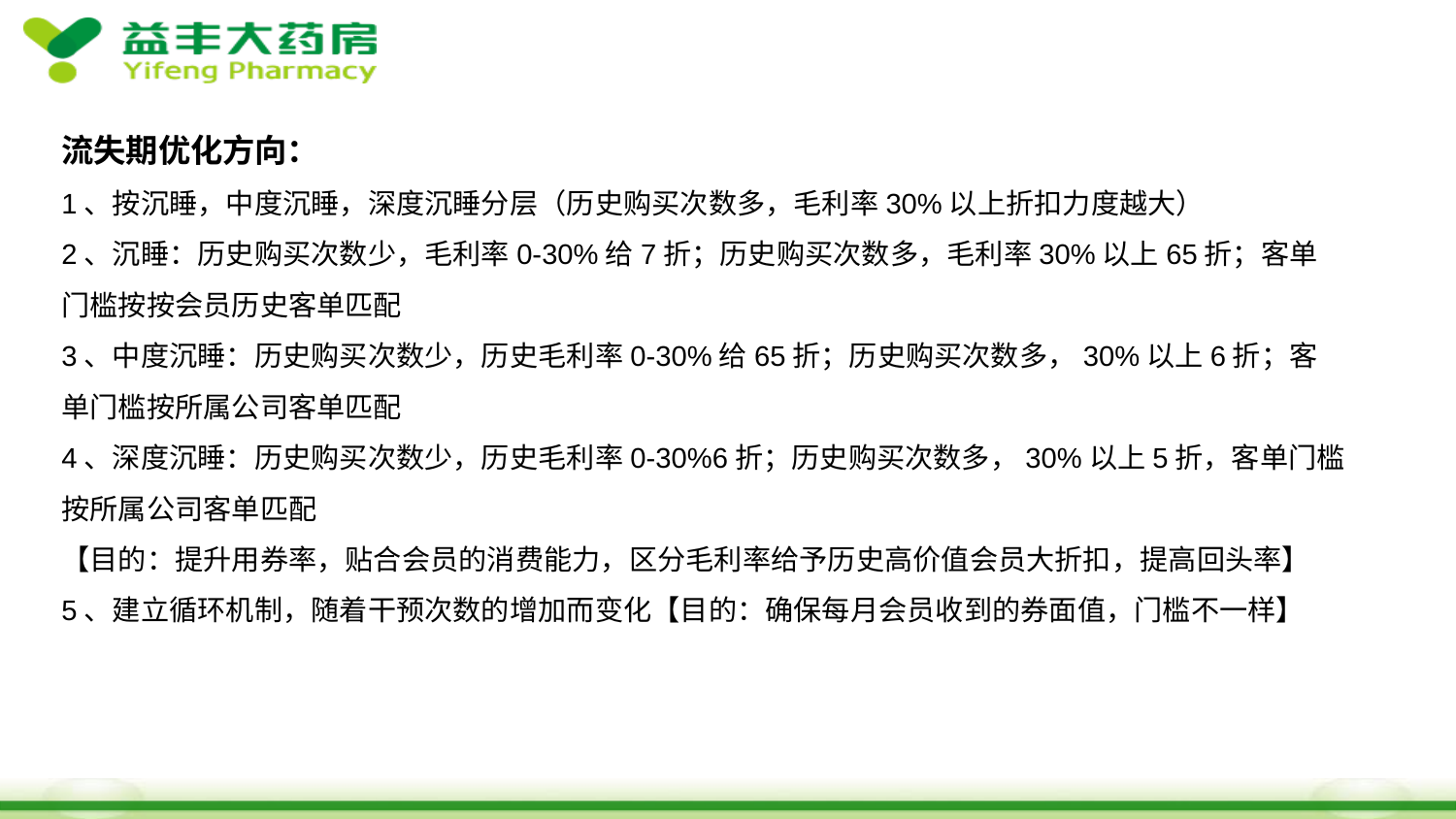

流失期优化方向：
1、按沉睡，中度沉睡，深度沉睡分层（历史购买次数多，毛利率30%以上折扣力度越大）
2、沉睡：历史购买次数少，毛利率0-30%给7折；历史购买次数多，毛利率30%以上65折；客单门槛按按会员历史客单匹配
3、中度沉睡：历史购买次数少，历史毛利率0-30%给65折；历史购买次数多，30%以上6折；客单门槛按所属公司客单匹配
4、深度沉睡：历史购买次数少，历史毛利率0-30%6折；历史购买次数多，30%以上5折，客单门槛按所属公司客单匹配
【目的：提升用券率，贴合会员的消费能力，区分毛利率给予历史高价值会员大折扣，提高回头率】
5、建立循环机制，随着干预次数的增加而变化【目的：确保每月会员收到的券面值，门槛不一样】